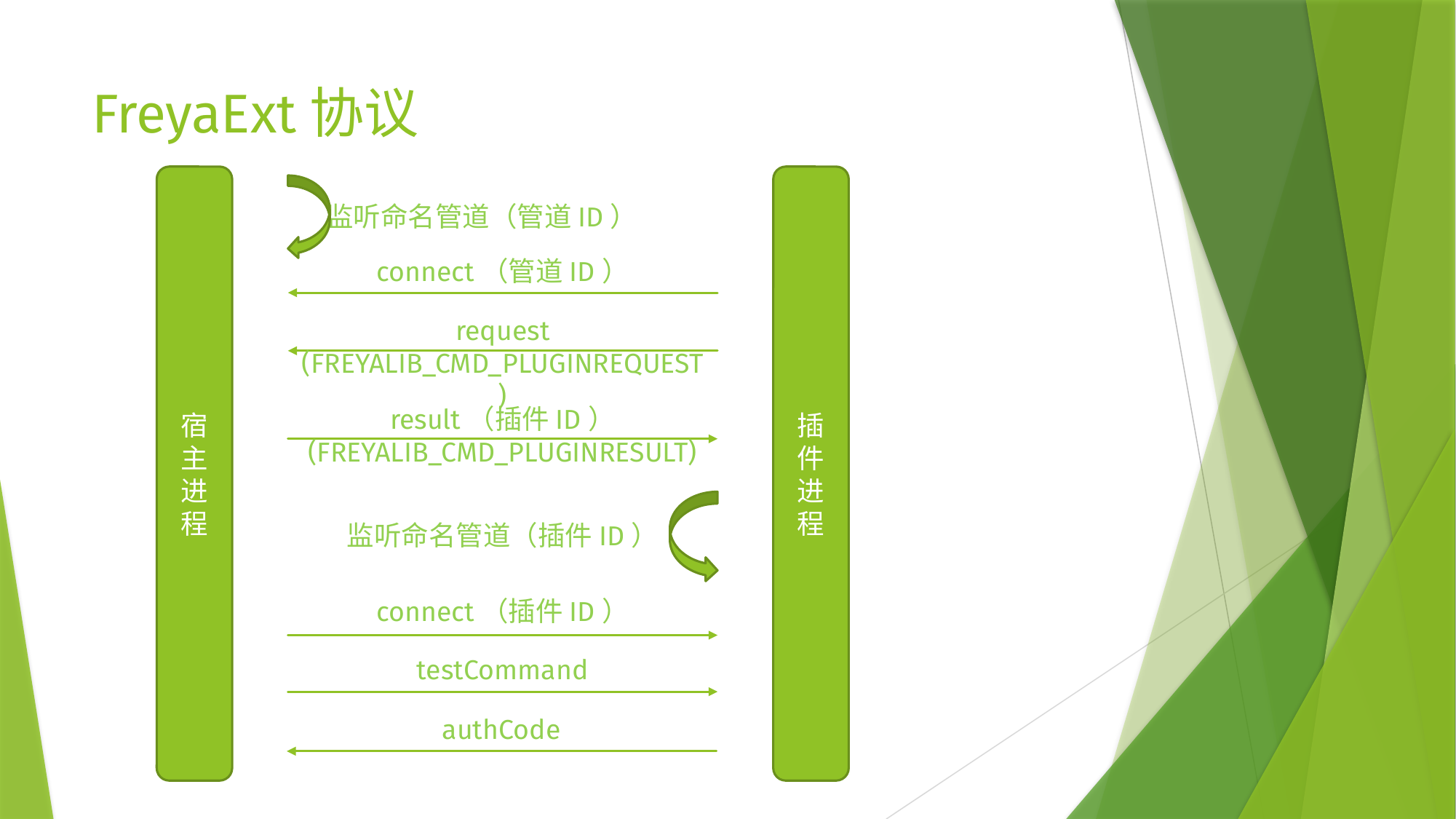

# FreyaExt协议
插件进程
宿主进程

监听命名管道（管道ID）
connect（管道ID）
request
(FREYALIB_CMD_PLUGINREQUEST)
result（插件ID）
(FREYALIB_CMD_PLUGINRESULT)

监听命名管道（插件ID）
connect（插件ID）
testCommand
authCode